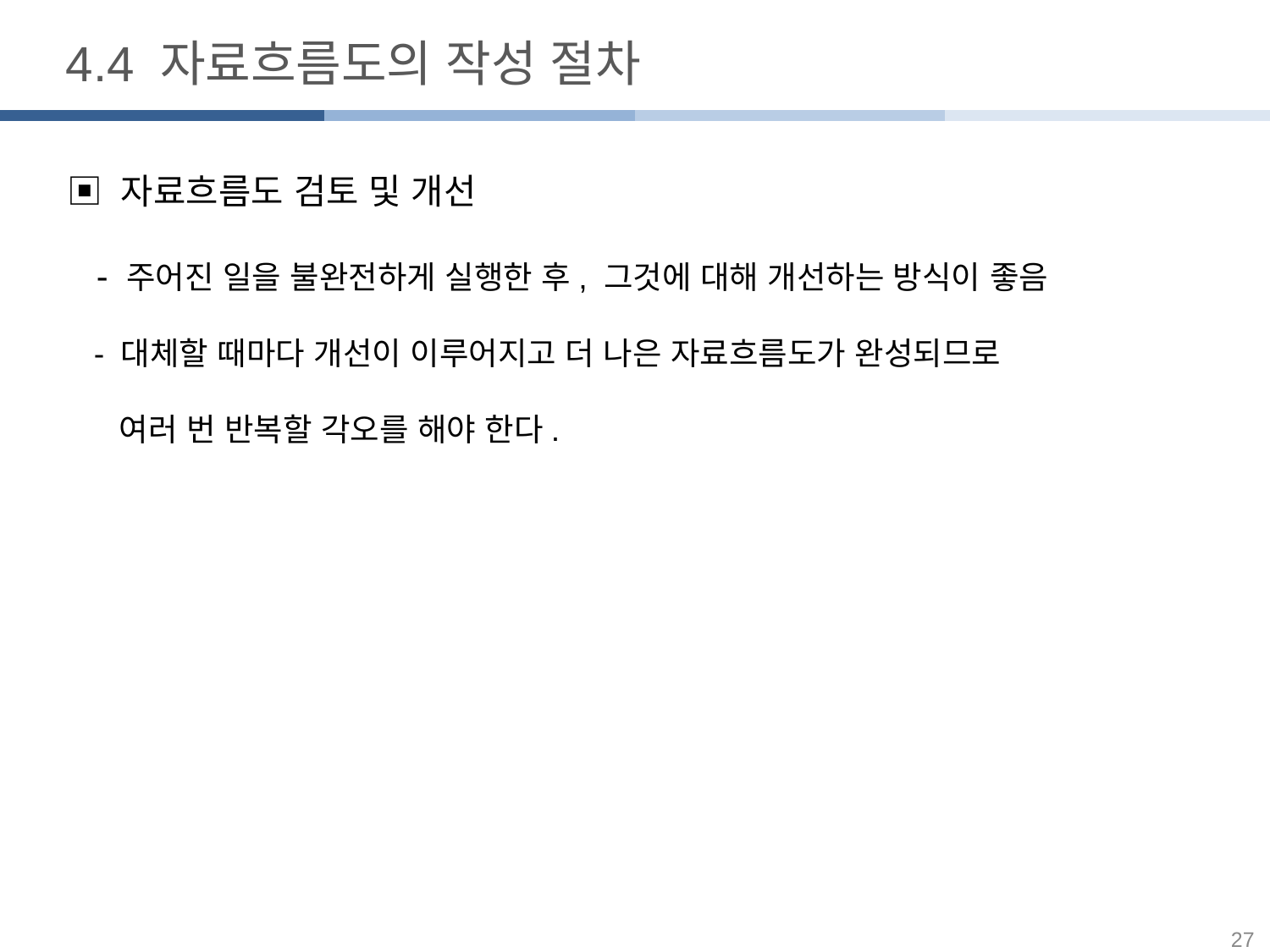

4.4 자료흐름도의 작성 절차
▣ 자료흐름도 검토 및 개선
   - 주어진 일을 불완전하게 실행한 후, 그것에 대해 개선하는 방식이 좋음
   - 대체할 때마다 개선이 이루어지고 더 나은 자료흐름도가 완성되므로
     여러 번 반복할 각오를 해야 한다.

27